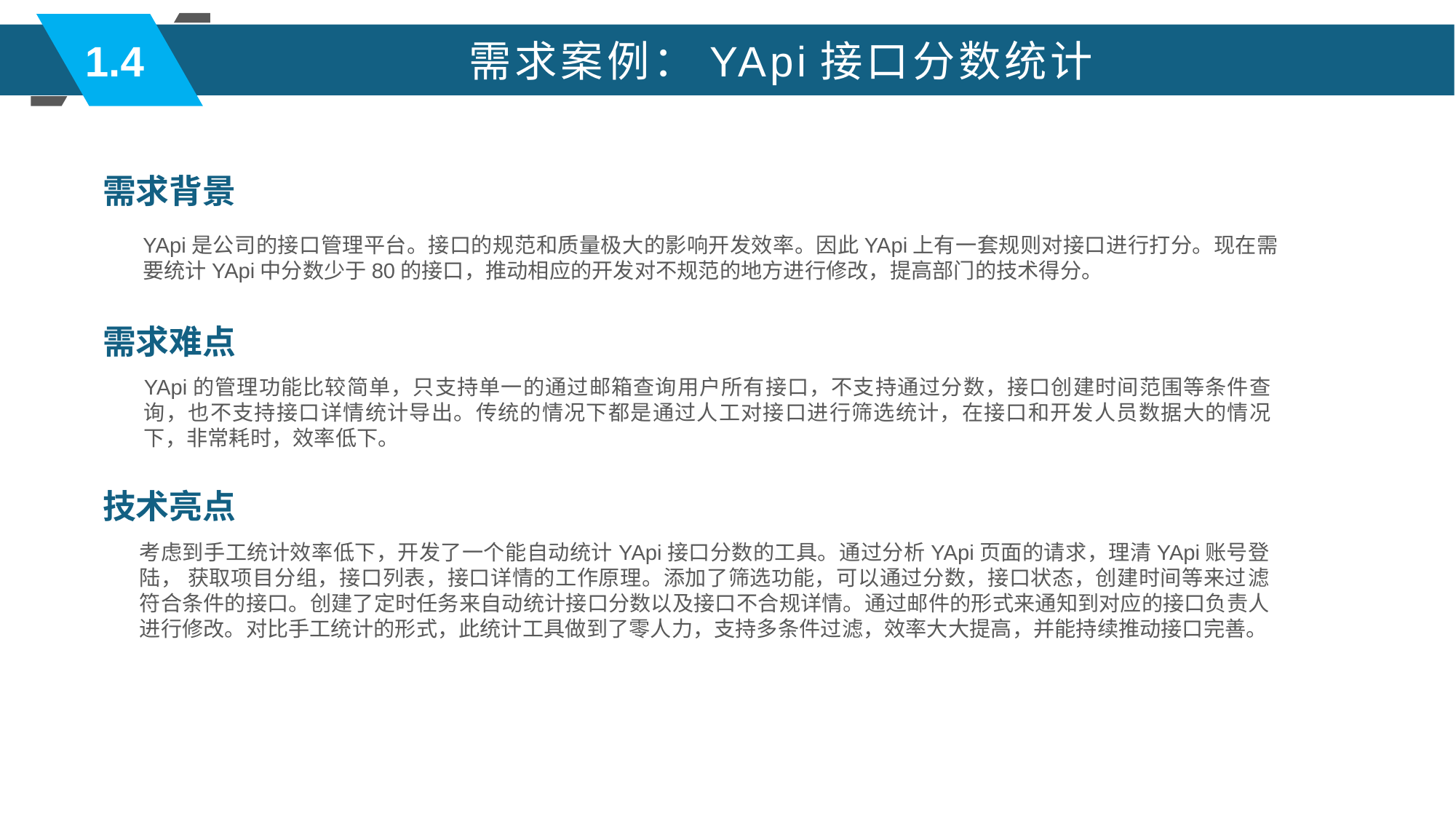

1.4
             需求案例：YApi接口分数统计

需求背景

YApi是公司的接口管理平台。接口的规范和质量极大的影响开发效率。因此YApi上有一套规则对接口进行打分。现在需要统计YApi中分数少于80的接口，推动相应的开发对不规范的地方进行修改，提高部门的技术得分。
需求难点
YApi的管理功能比较简单，只支持单一的通过邮箱查询用户所有接口，不支持通过分数，接口创建时间范围等条件查询，也不支持接口详情统计导出。传统的情况下都是通过人工对接口进行筛选统计，在接口和开发人员数据大的情况下，非常耗时，效率低下。
技术亮点
考虑到手工统计效率低下，开发了一个能自动统计YApi接口分数的工具。通过分析YApi页面的请求，理清YApi账号登陆， 获取项目分组，接口列表，接口详情的工作原理。添加了筛选功能，可以通过分数，接口状态，创建时间等来过滤符合条件的接口。创建了定时任务来自动统计接口分数以及接口不合规详情。通过邮件的形式来通知到对应的接口负责人进行修改。对比手工统计的形式，此统计工具做到了零人力，支持多条件过滤，效率大大提高，并能持续推动接口完善。